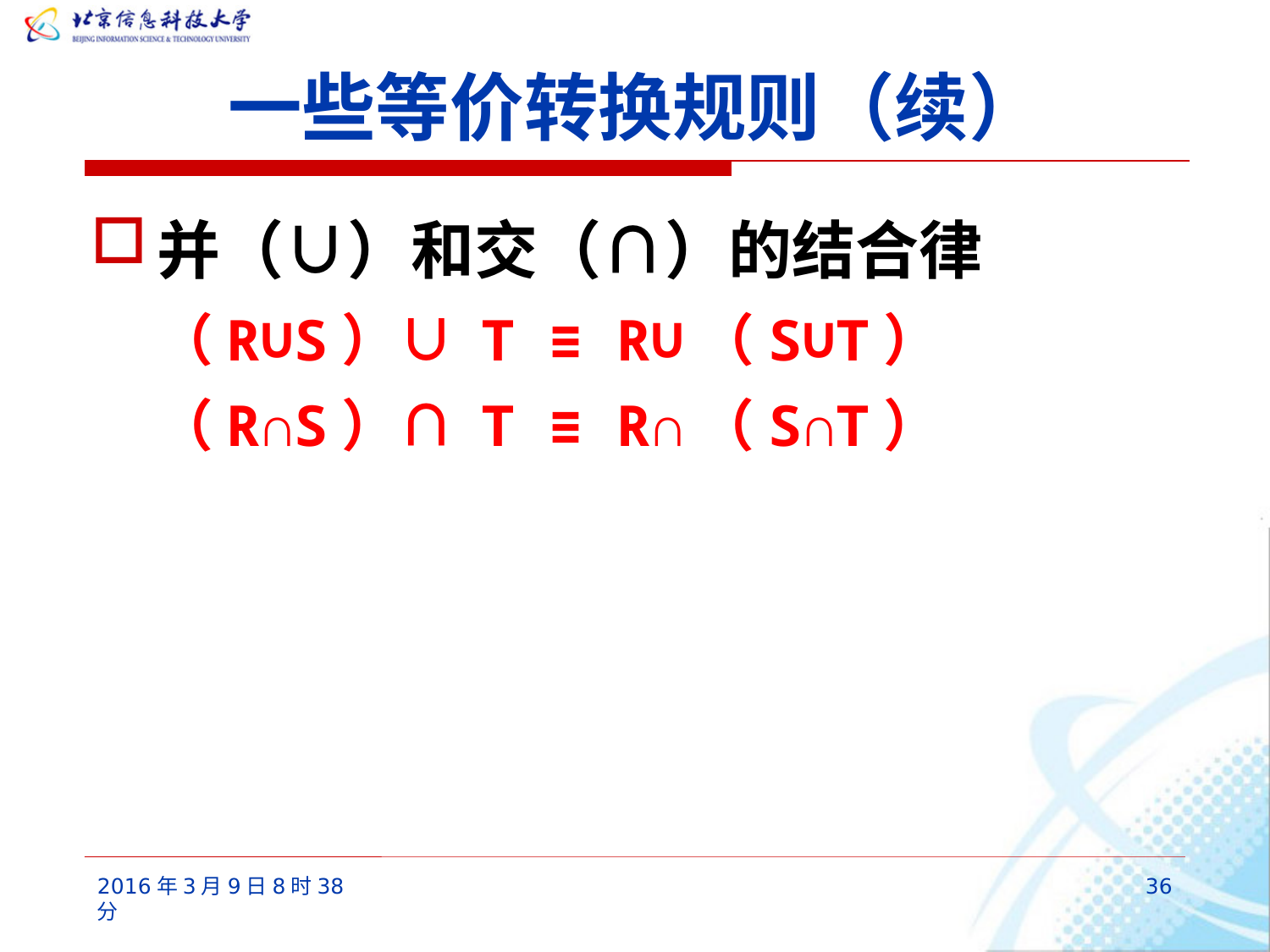

# 一些等价转换规则（续）
并（∪）和交（∩）的结合律
（R∪S）∪ T ≡ R∪（S∪T）
（R∩S）∩ T ≡ R∩（S∩T）
2016年3月9日8时38分
36